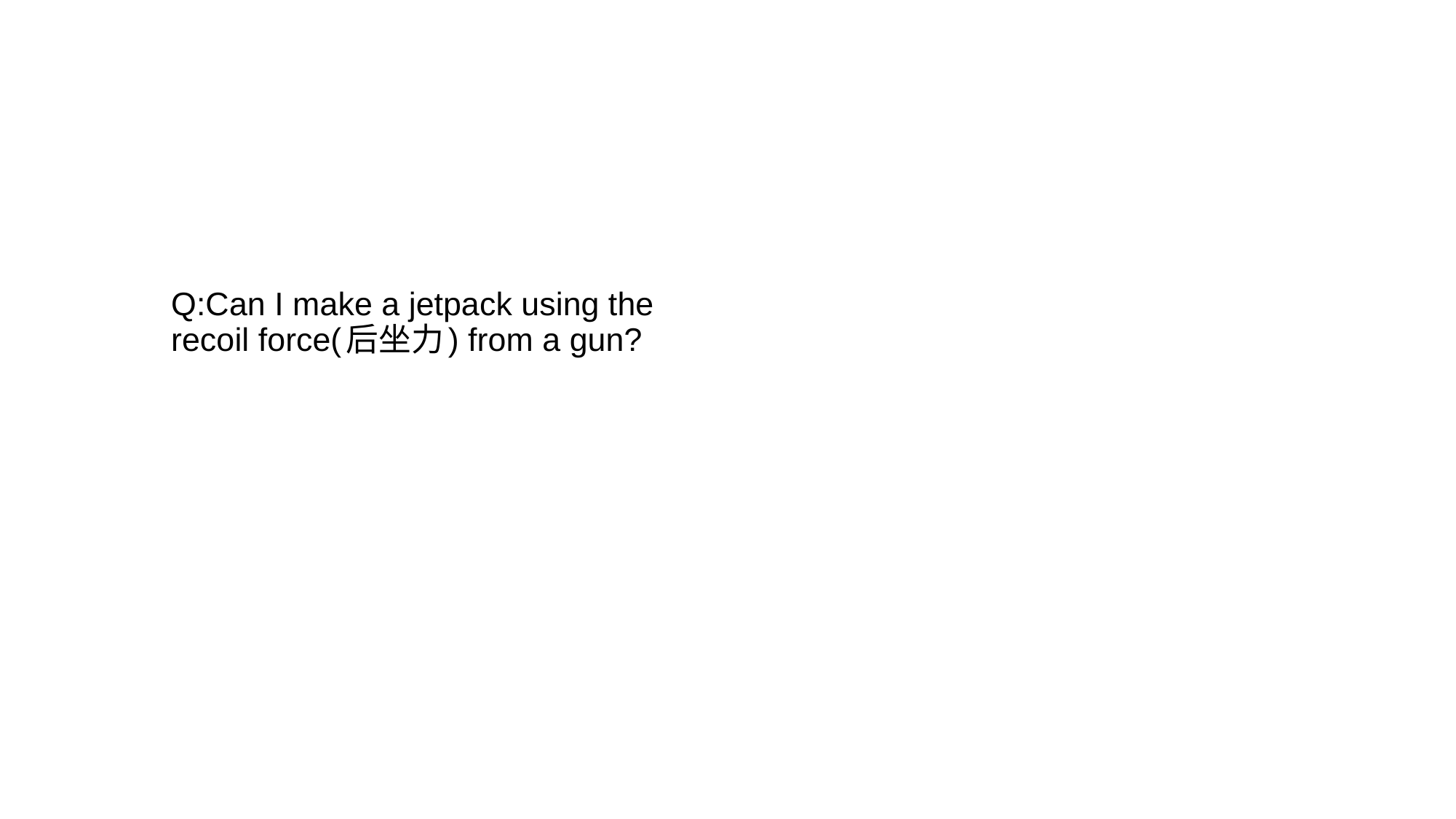

# Q:Can I make a jetpack using the recoil force(后坐力) from a gun?